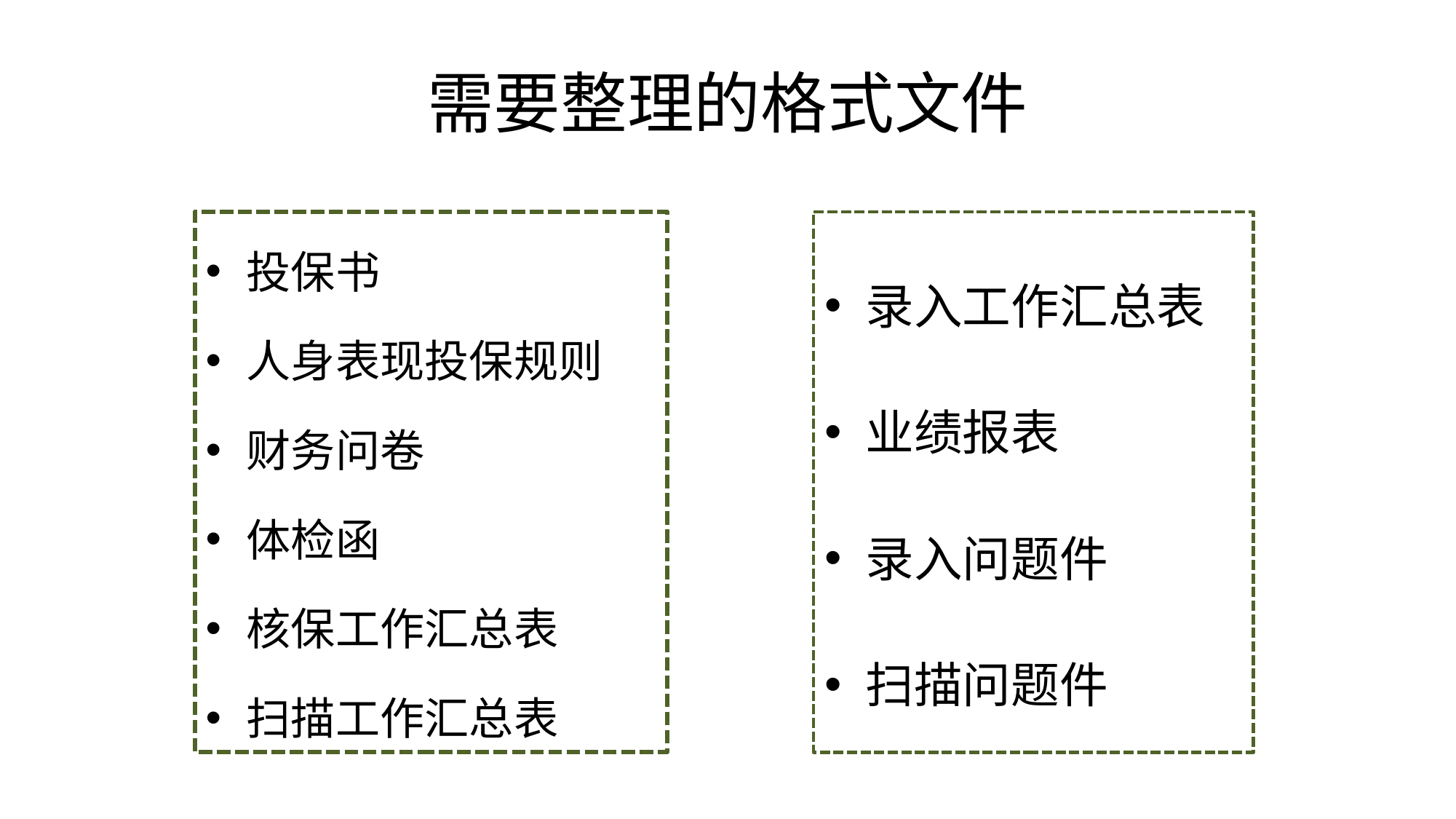

# 需要整理的格式文件
投保书
人身表现投保规则
财务问卷
体检函
核保工作汇总表
扫描工作汇总表
录入工作汇总表
业绩报表
录入问题件
扫描问题件